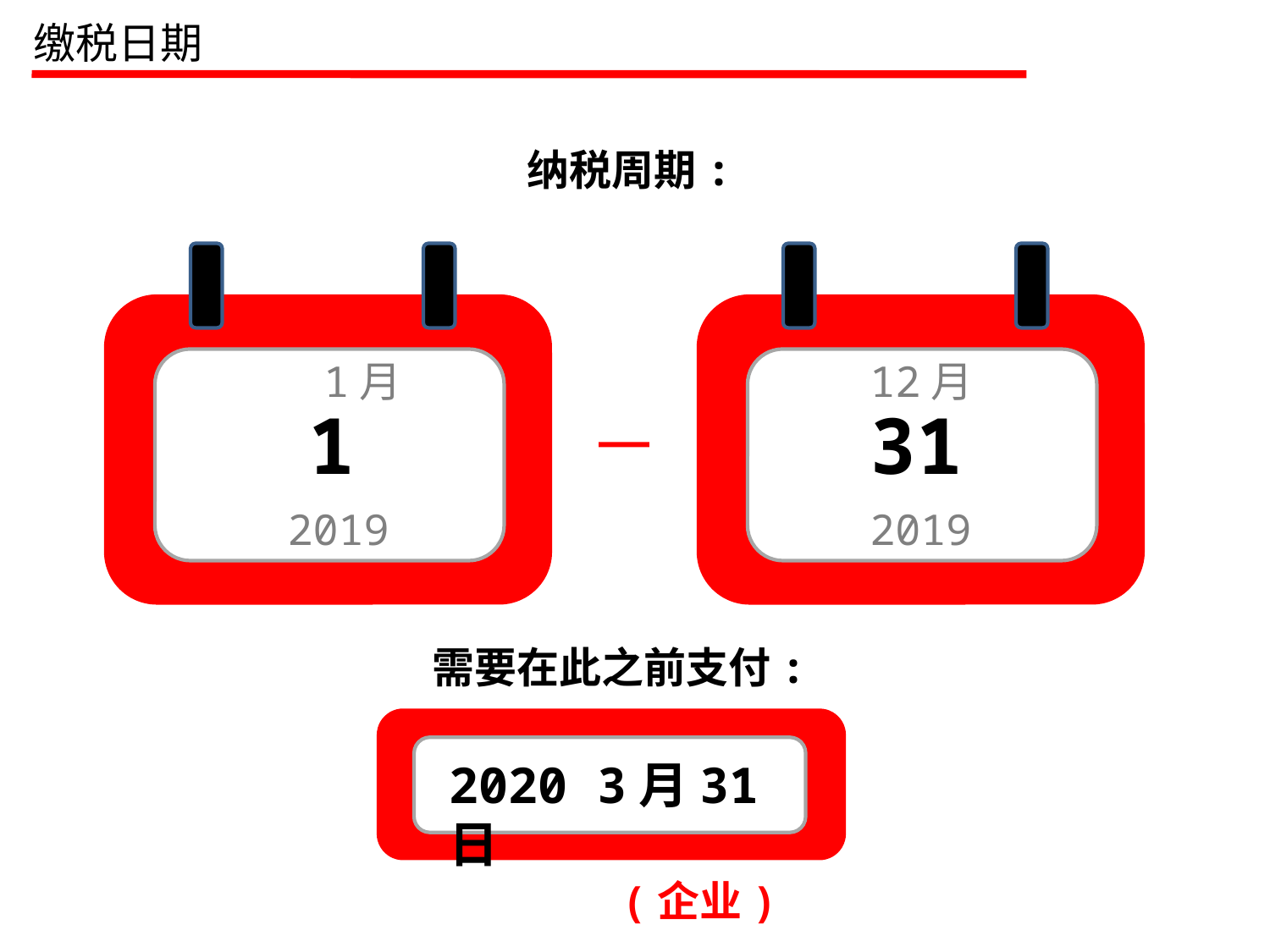

缴税日期
纳税周期:

 1月
1
2019

12月
31
2019
__
需要在此之前支付:

2020 3月31日

       (企业)